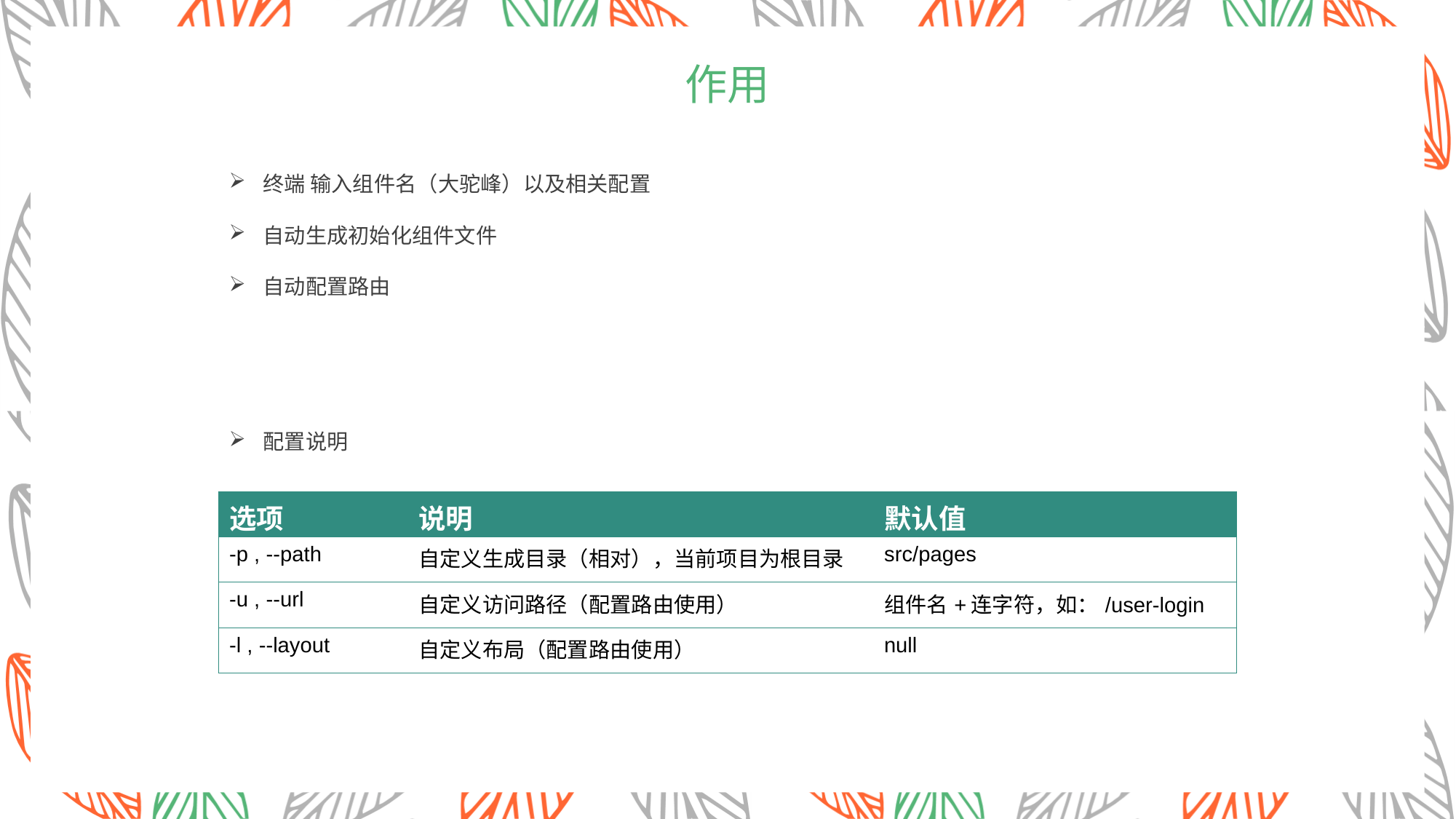

作用
终端 输入组件名（大驼峰）以及相关配置
自动生成初始化组件文件
自动配置路由

配置说明

| 选项 | 说明 | 默认值 |
| --- | --- | --- |
| -p , --path | 自定义生成目录（相对），当前项目为根目录 | src/pages |
| -u , --url | 自定义访问路径（配置路由使用） | 组件名+连字符，如：/user-login |
| -l , --layout | 自定义布局（配置路由使用） | null |